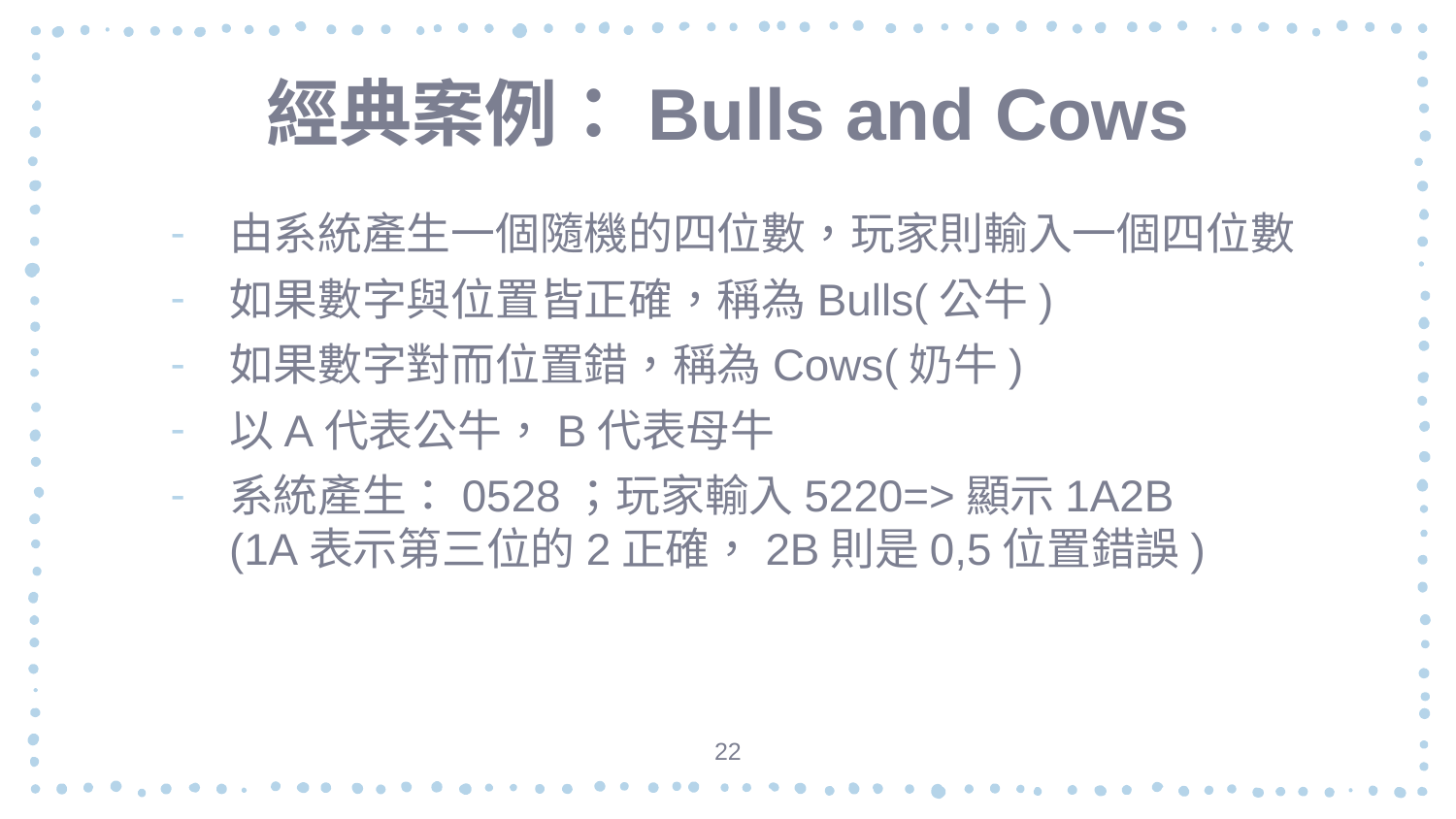

# 經典案例：Bulls and Cows
由系統產生一個隨機的四位數，玩家則輸入一個四位數
如果數字與位置皆正確，稱為Bulls(公牛)
如果數字對而位置錯，稱為Cows(奶牛)
以A代表公牛，B代表母牛
系統產生：0528；玩家輸入5220=>顯示1A2B
(1A表示第三位的2正確，2B則是0,5位置錯誤)
22